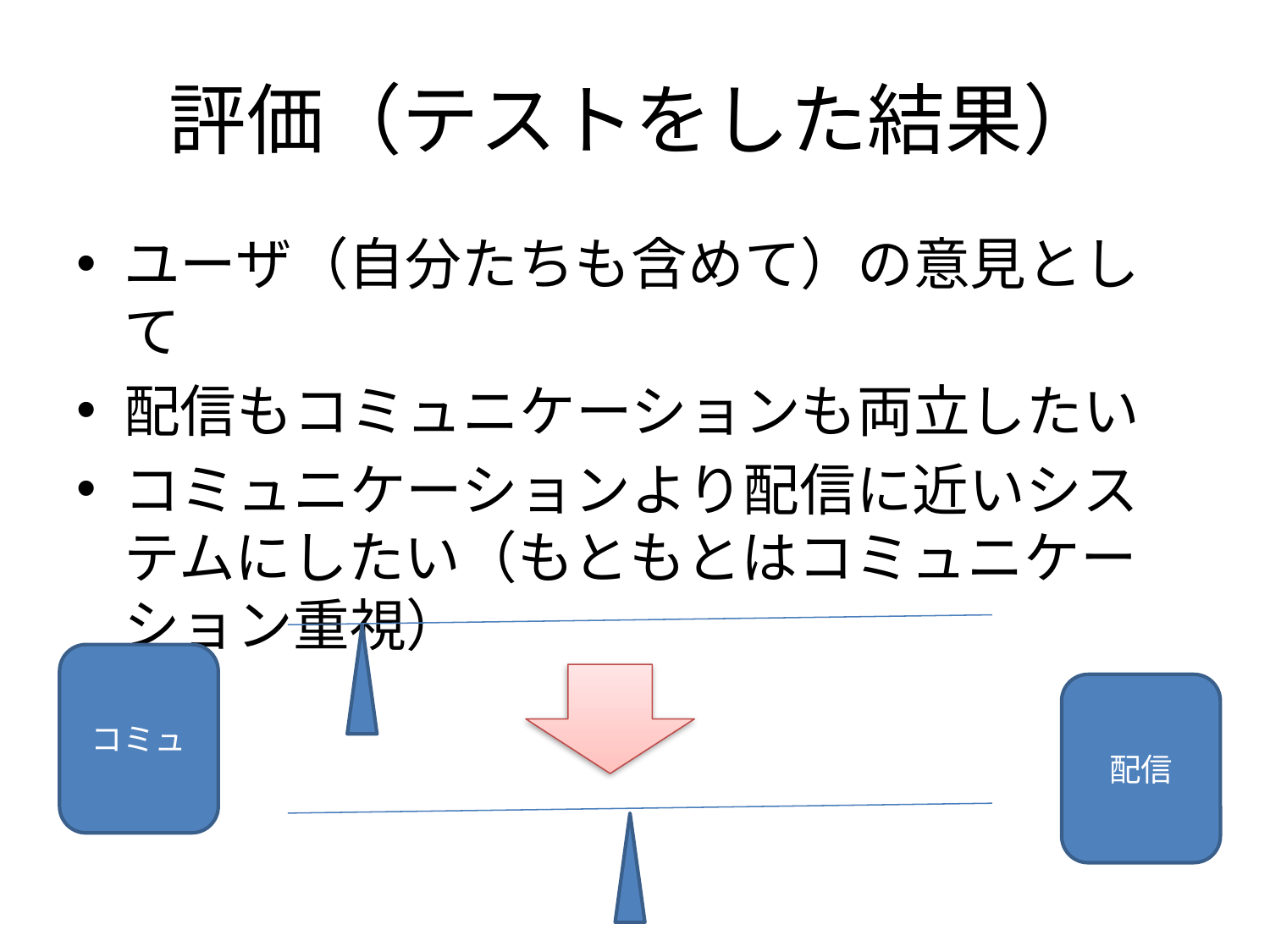

# 評価（テストをした結果）
ユーザ（自分たちも含めて）の意見として
配信もコミュニケーションも両立したい
コミュニケーションより配信に近いシステムにしたい（もともとはコミュニケーション重視）

コミュ

配信